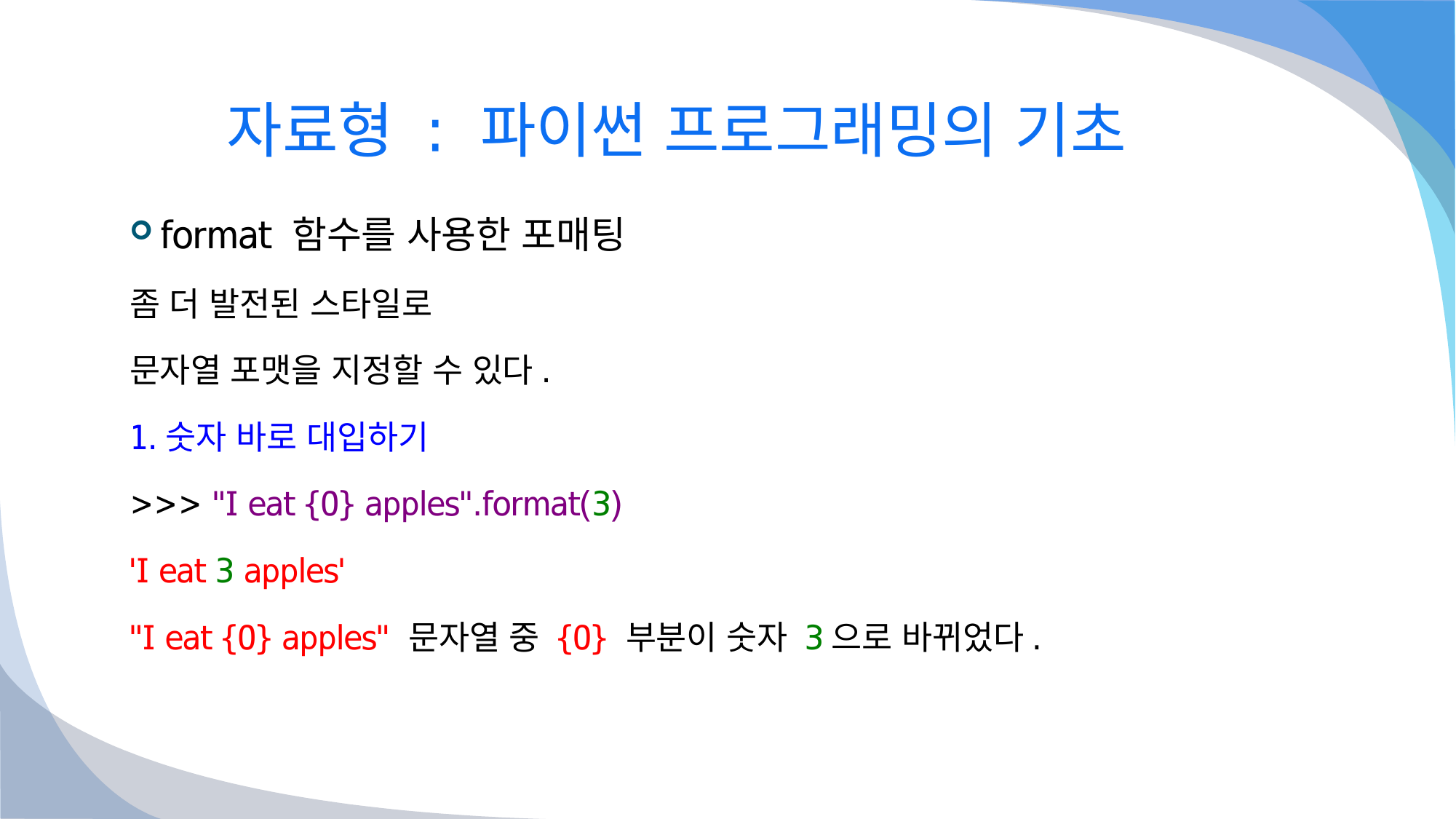

# 자료형 : 파이썬 프로그래밍의 기초
format 함수를 사용한 포매팅
좀 더 발전된 스타일로
문자열 포맷을 지정할 수 있다.
1.숫자 바로 대입하기
>>> "I eat {0} apples".format(3)
'I eat 3 apples'
"I eat {0} apples" 문자열 중 {0} 부분이 숫자 3으로 바뀌었다.